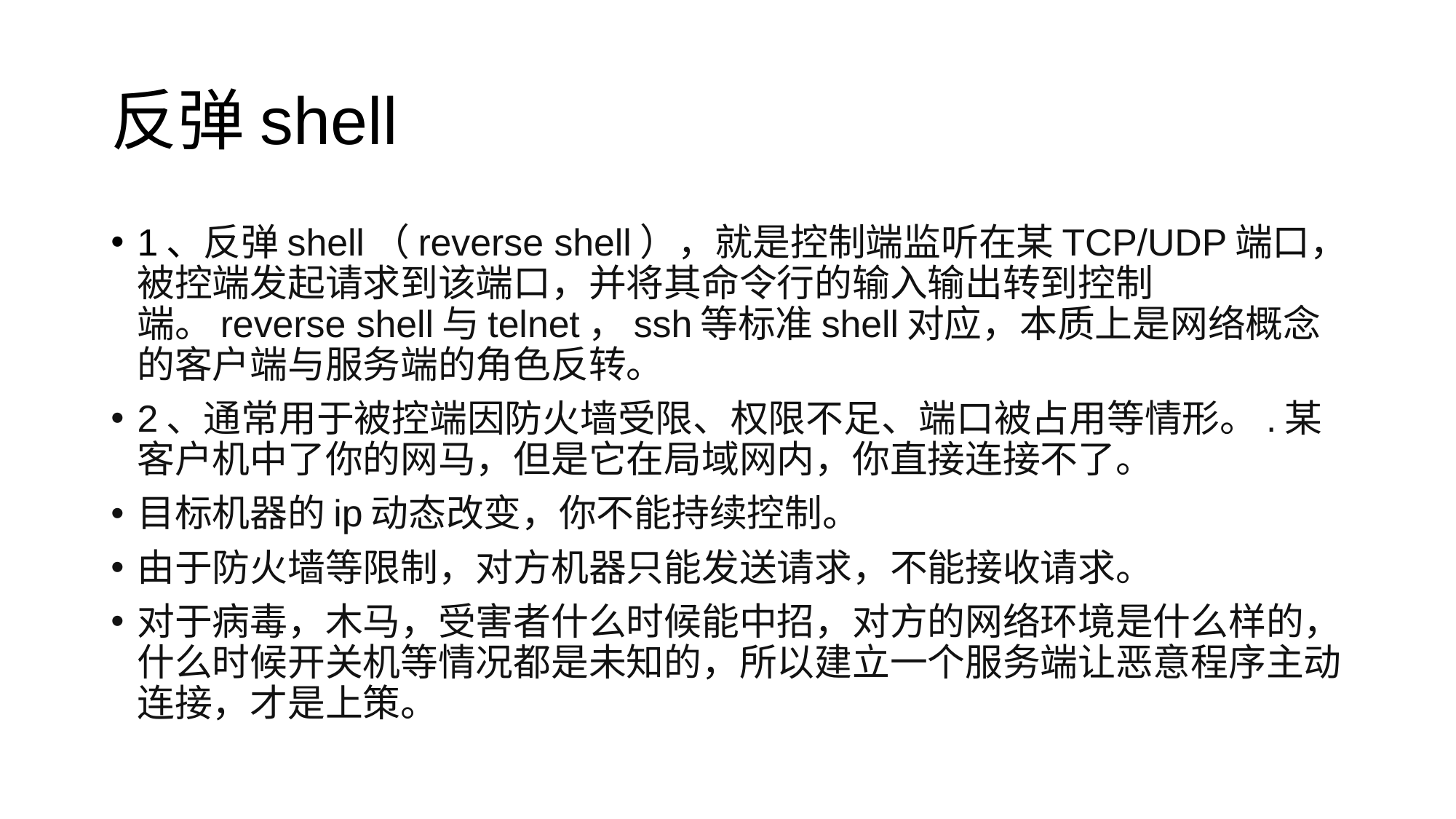

# 反弹shell
1、反弹shell（reverse shell），就是控制端监听在某TCP/UDP端口，被控端发起请求到该端口，并将其命令行的输入输出转到控制端。reverse shell与telnet，ssh等标准shell对应，本质上是网络概念的客户端与服务端的角色反转。
2、通常用于被控端因防火墙受限、权限不足、端口被占用等情形。.某客户机中了你的网马，但是它在局域网内，你直接连接不了。
目标机器的ip动态改变，你不能持续控制。
由于防火墙等限制，对方机器只能发送请求，不能接收请求。
对于病毒，木马，受害者什么时候能中招，对方的网络环境是什么样的，什么时候开关机等情况都是未知的，所以建立一个服务端让恶意程序主动连接，才是上策。